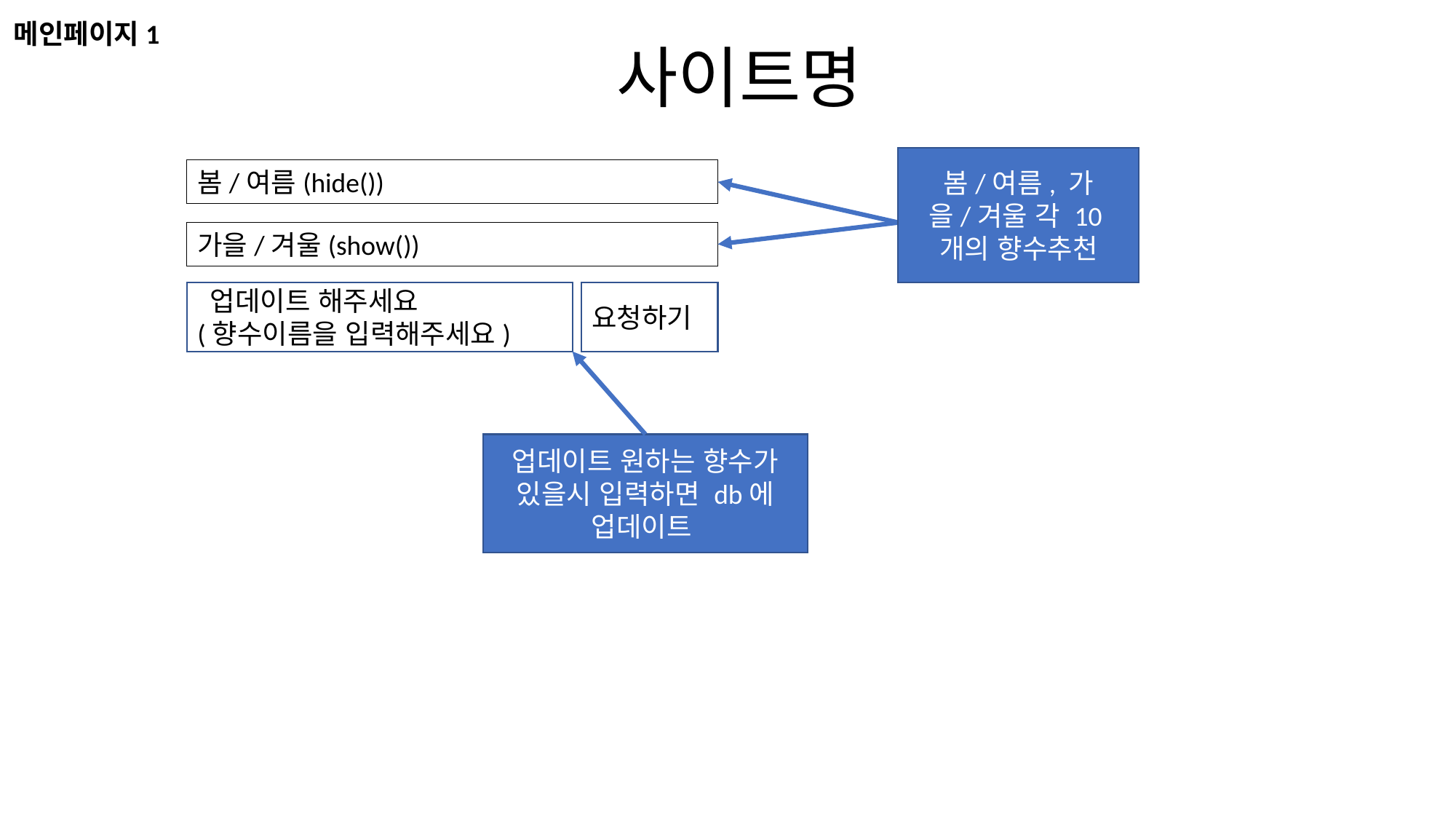

메인페이지1
사이트명
봄/여름, 가을/겨울 각 10개의 향수추천
봄/여름(hide())
가을/겨울(show())
요청하기
 업데이트 해주세요
(향수이름을 입력해주세요)
업데이트 원하는 향수가 있을시 입력하면 db에 업데이트